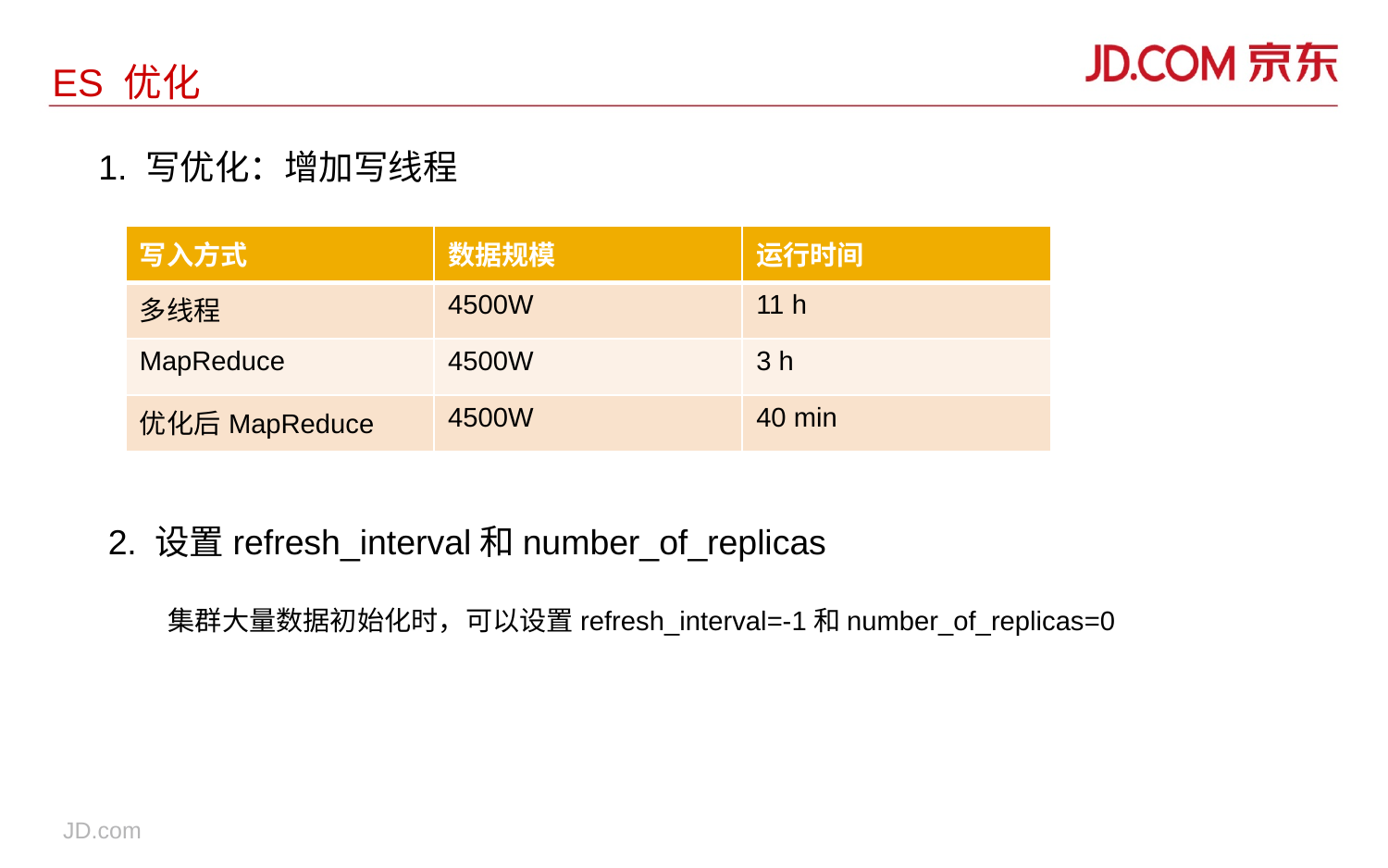

# ES 优化
1. 写优化：增加写线程

 2. 设置refresh_interval和number_of_replicas

集群大量数据初始化时，可以设置refresh_interval=-1和number_of_replicas=0

| 写入方式 | 数据规模 | 运行时间 |
| --- | --- | --- |
| 多线程 | 4500W | 11 h |
| MapReduce | 4500W | 3 h |
| 优化后MapReduce | 4500W | 40 min |